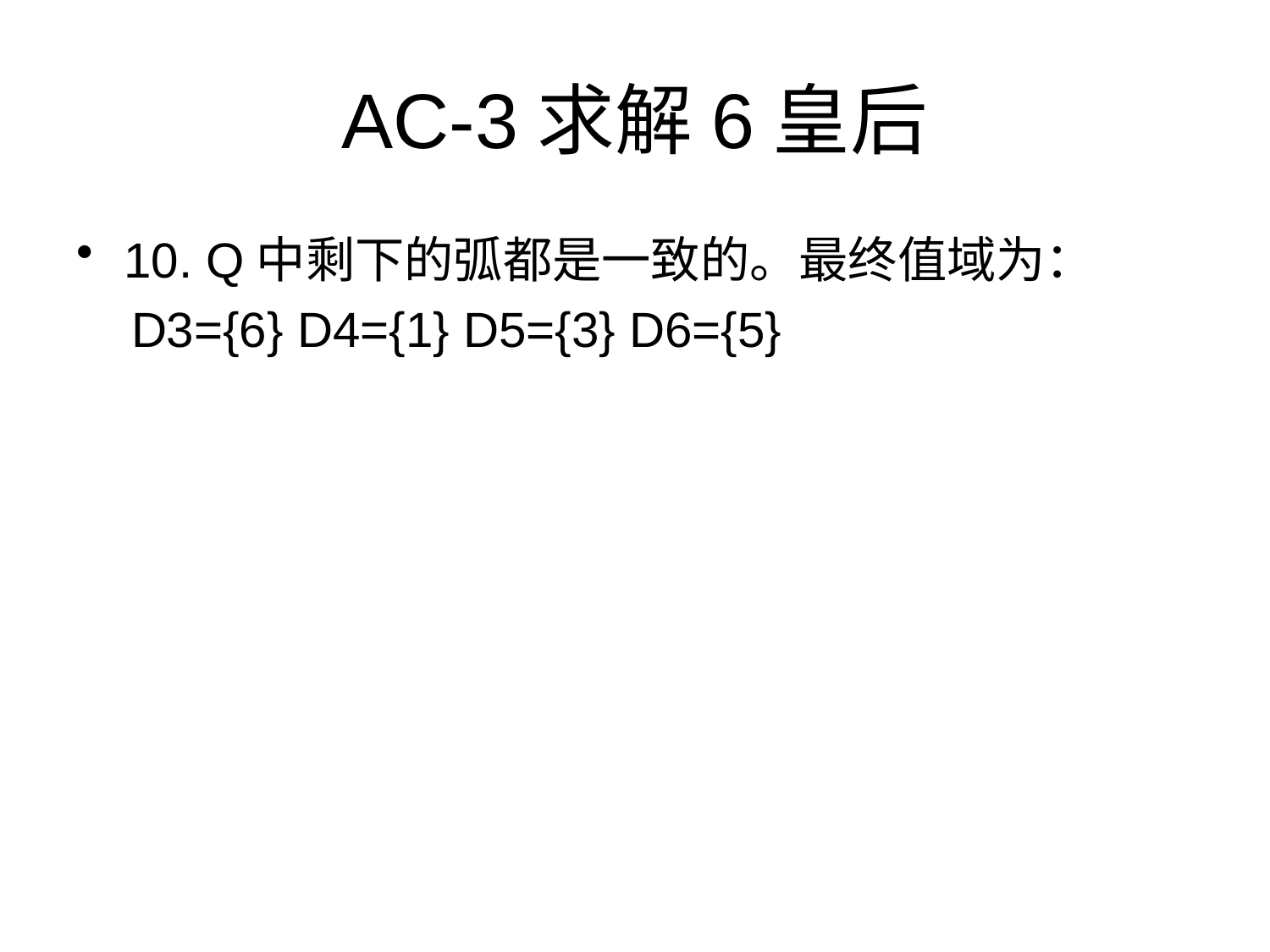

# AC-3求解6皇后
10. Q中剩下的弧都是一致的。最终值域为：
    D3={6} D4={1} D5={3} D6={5}